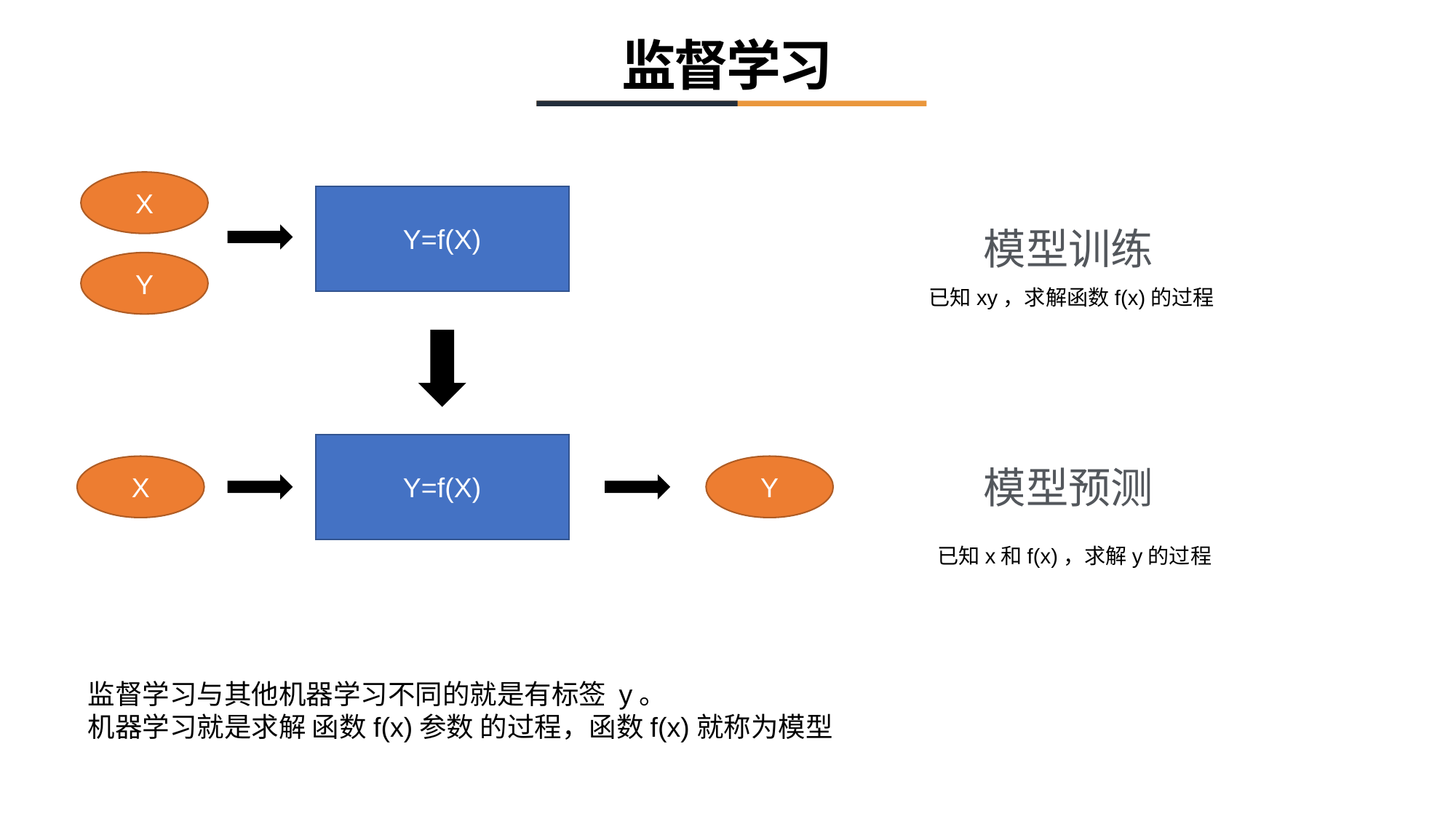

监督学习

X
Y=f(X)
模型训练

Y
已知xy，求解函数f(x)的过程

Y=f(X)
模型预测
X
Y

已知x和f(x)，求解y的过程
监督学习与其他机器学习不同的就是有标签 y。
机器学习就是求解 函数f(x)参数 的过程，函数f(x)就称为模型